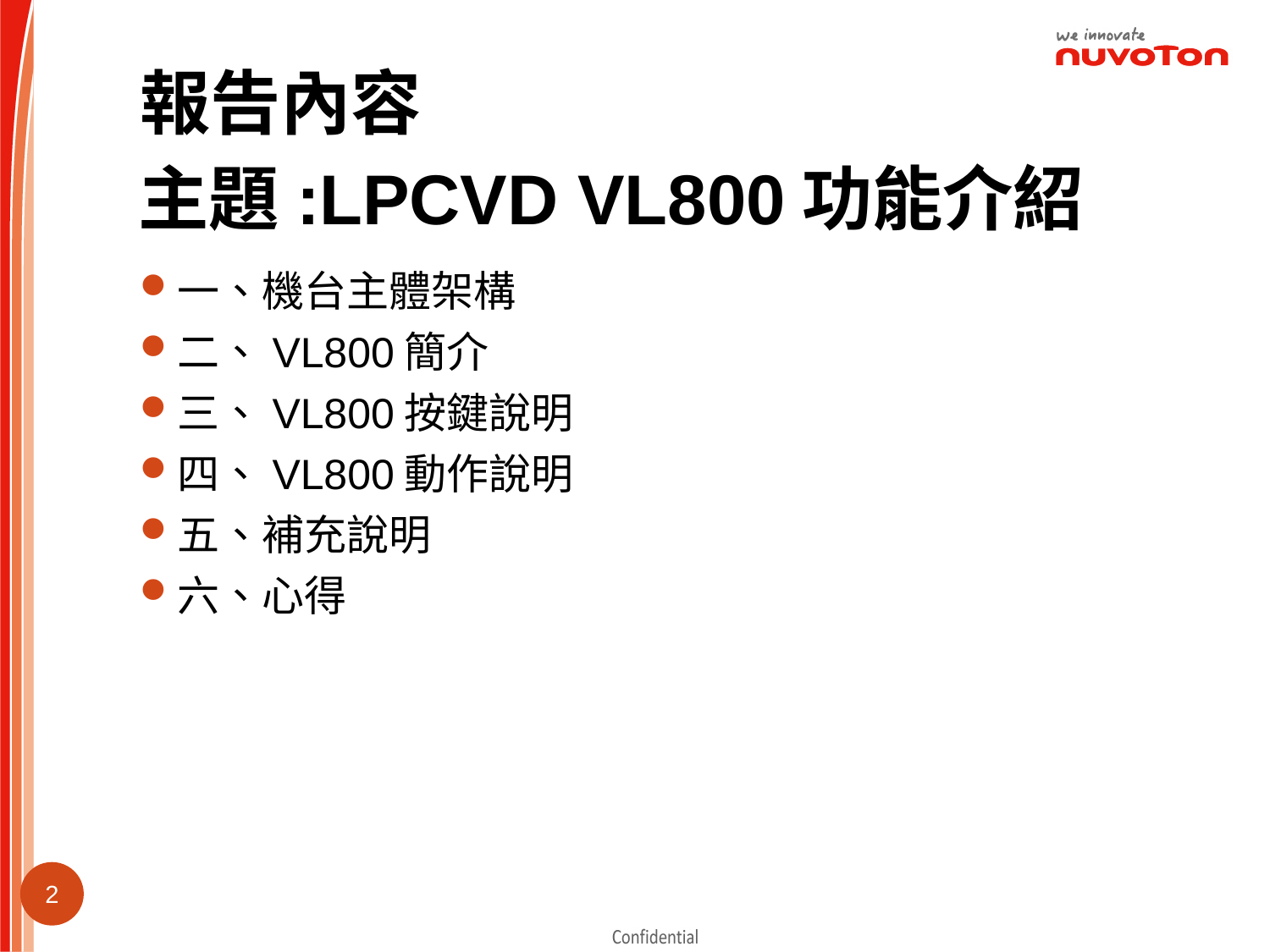

# 報告內容
主題:LPCVD VL800功能介紹
一、機台主體架構
二、VL800簡介
三、VL800按鍵說明
四、VL800動作說明
五、補充說明
六、心得

2